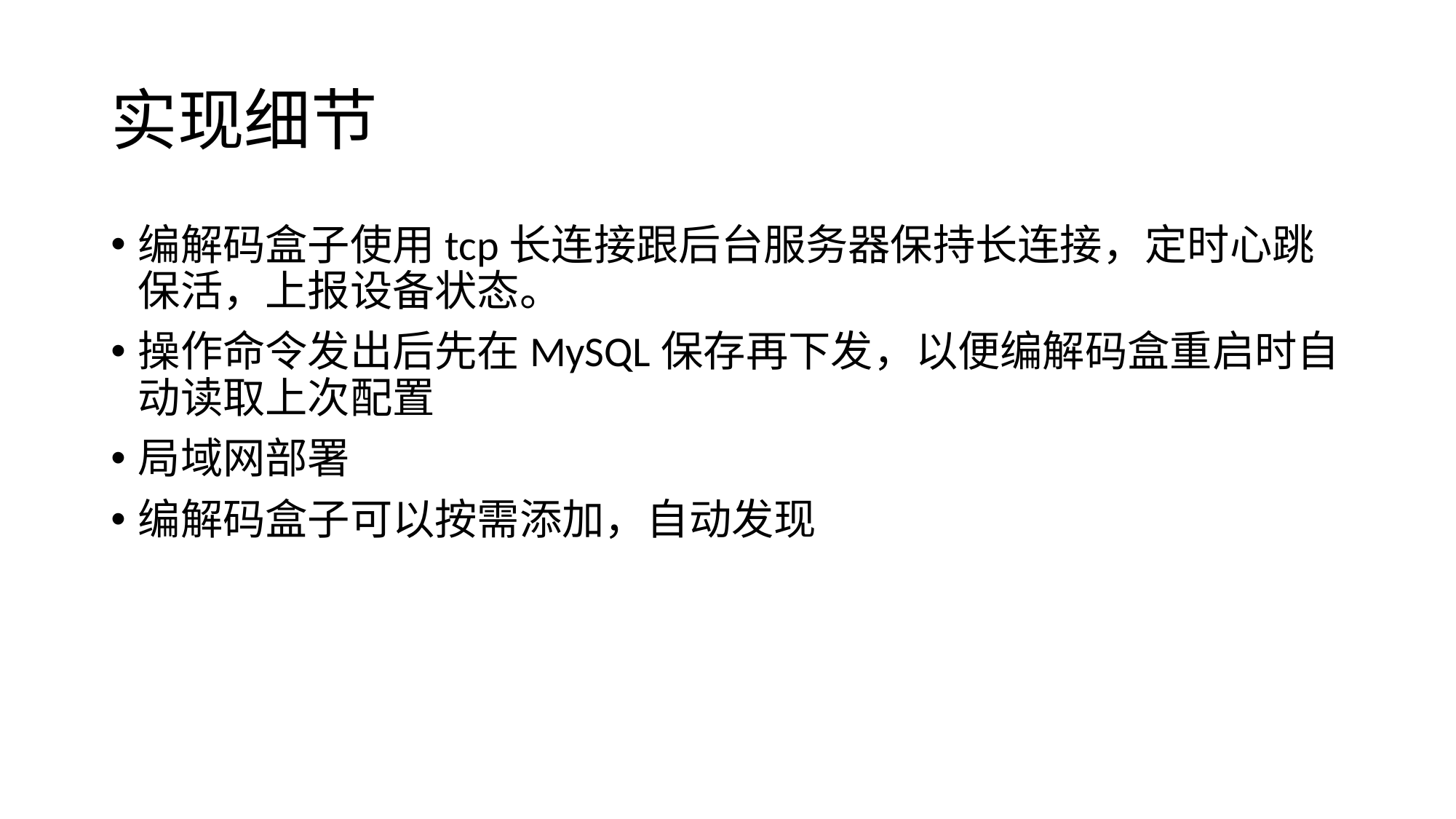

# 实现细节
编解码盒子使用tcp长连接跟后台服务器保持长连接，定时心跳保活，上报设备状态。
操作命令发出后先在MySQL保存再下发，以便编解码盒重启时自动读取上次配置
局域网部署
编解码盒子可以按需添加，自动发现